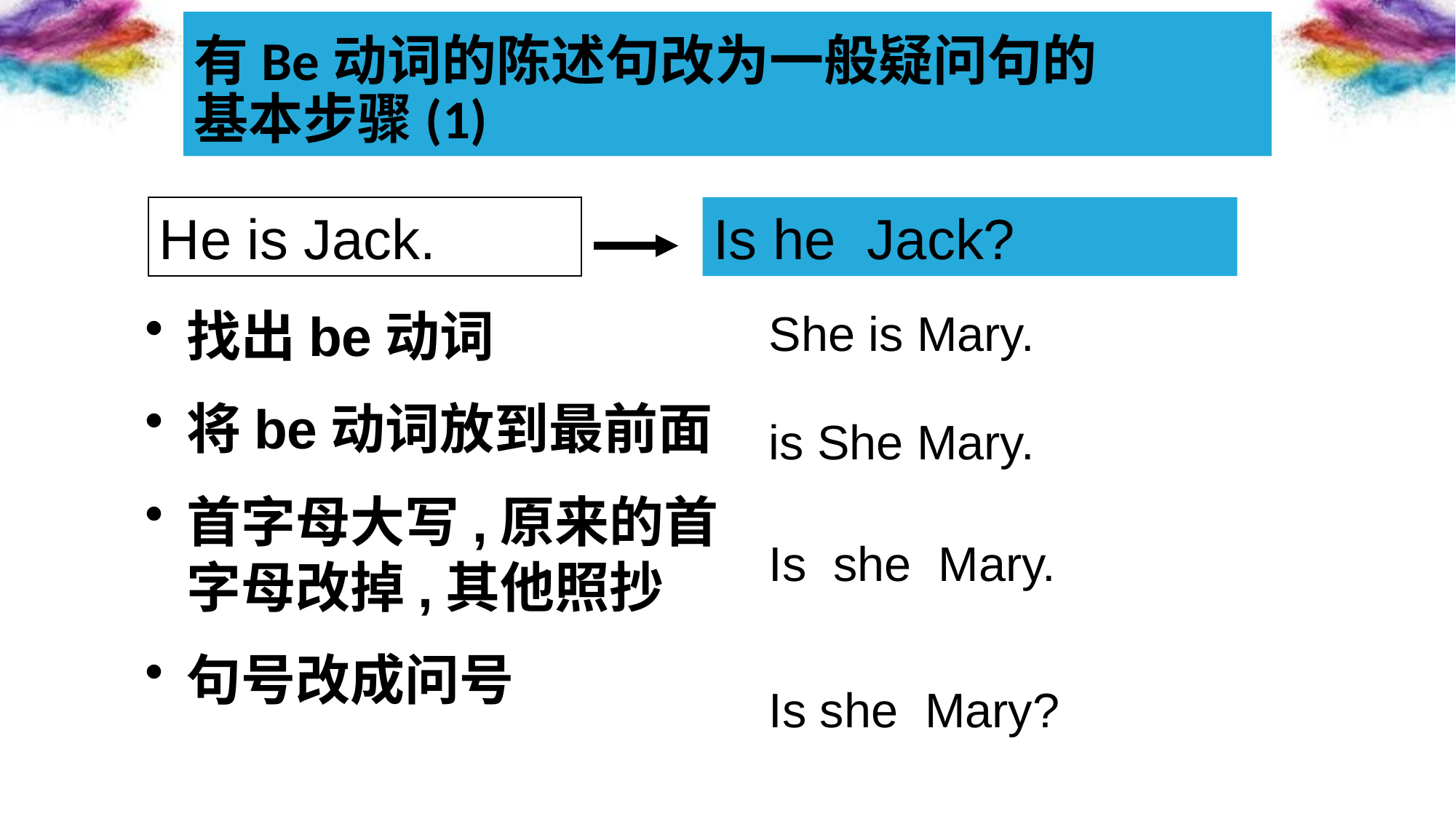

有Be动词的陈述句改为一般疑问句的
基本步骤(1)
He is Jack.
Is he  Jack?
找出be动词
将be动词放到最前面
首字母大写,原来的首字母改掉,其他照抄
句号改成问号
She is Mary.
is She Mary.
Is  she  Mary.
Is she  Mary?